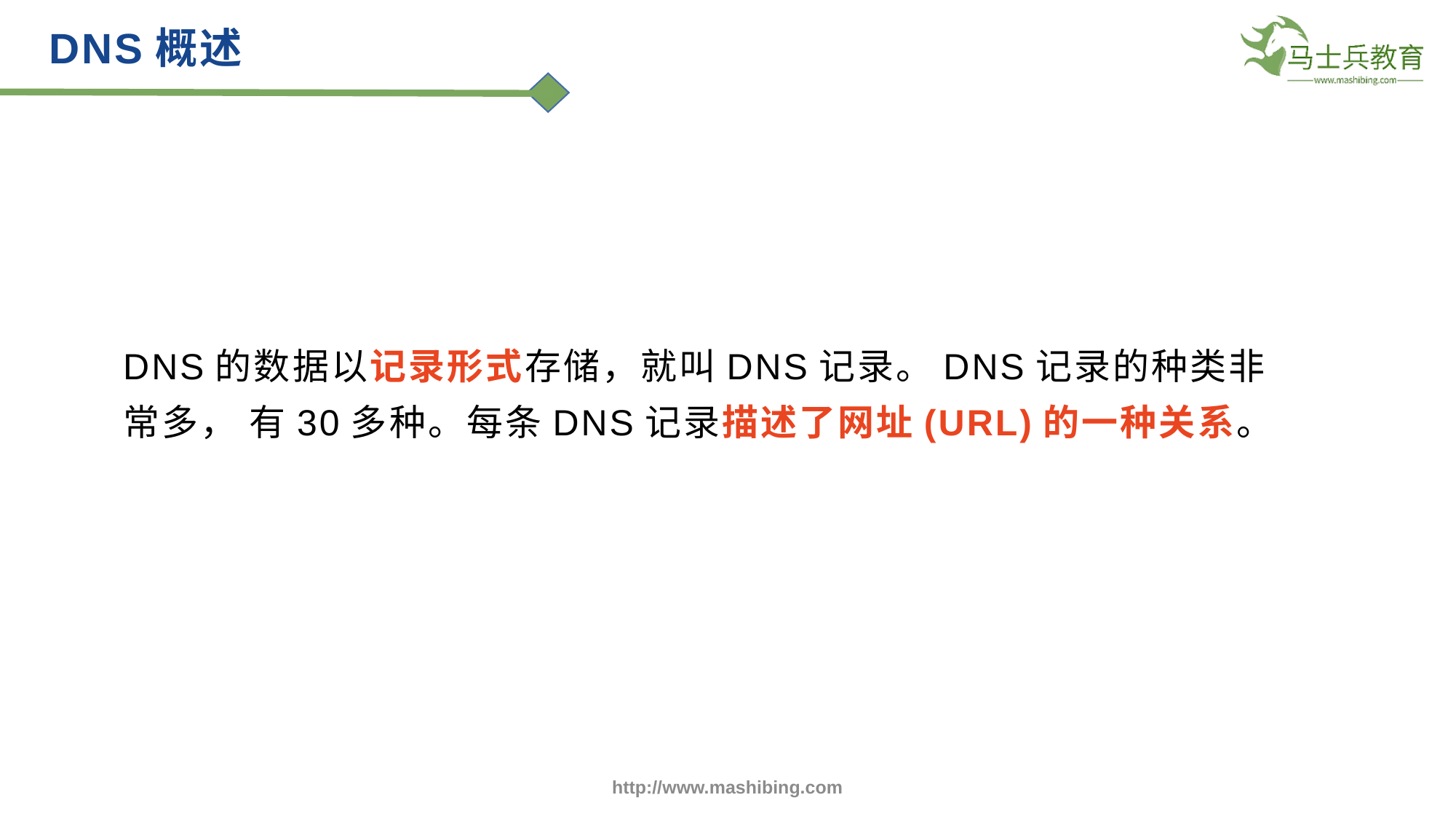

DNS概述
DNS的数据以记录形式存储，就叫DNS记录。DNS记录的种类非常多， 有30多种。每条DNS记录描述了网址(URL)的一种关系。